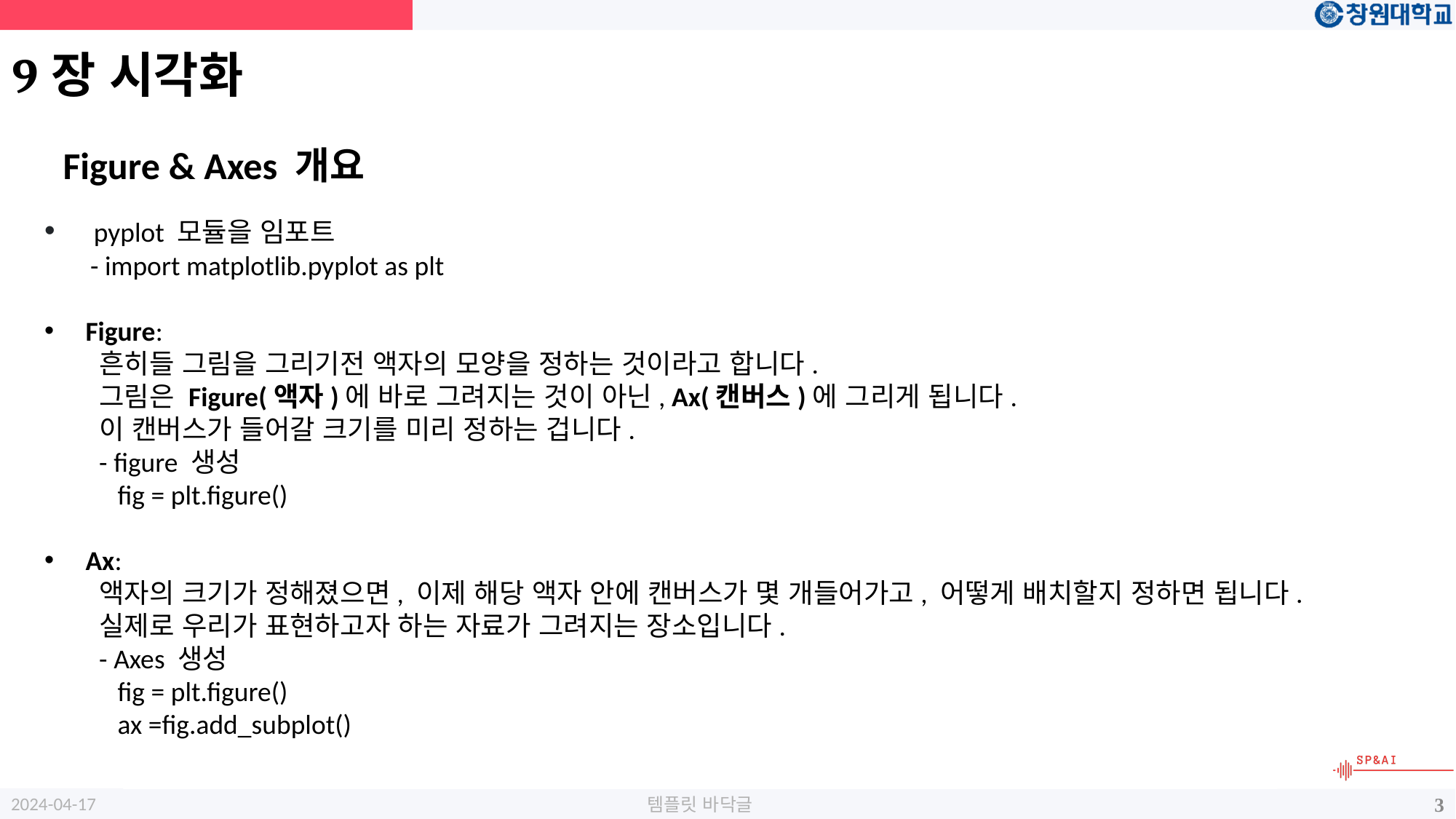

# 9장 시각화
Figure & Axes 개요
 pyplot 모듈을 임포트
      - import matplotlib.pyplot as plt

Figure:
흔히들 그림을 그리기전 액자의 모양을 정하는 것이라고 합니다.
그림은 Figure(액자)에 바로 그려지는 것이 아닌, Ax(캔버스)에 그리게 됩니다.
이 캔버스가 들어갈 크기를 미리 정하는 겁니다.
- figure 생성
   fig = plt.figure()

Ax:
액자의 크기가 정해졌으면, 이제 해당 액자 안에 캔버스가 몇 개들어가고, 어떻게 배치할지 정하면 됩니다.
실제로 우리가 표현하고자 하는 자료가 그려지는 장소입니다.
- Axes 생성
   fig = plt.figure()
   ax =fig.add_subplot()
2024-04-17
3
템플릿 바닥글